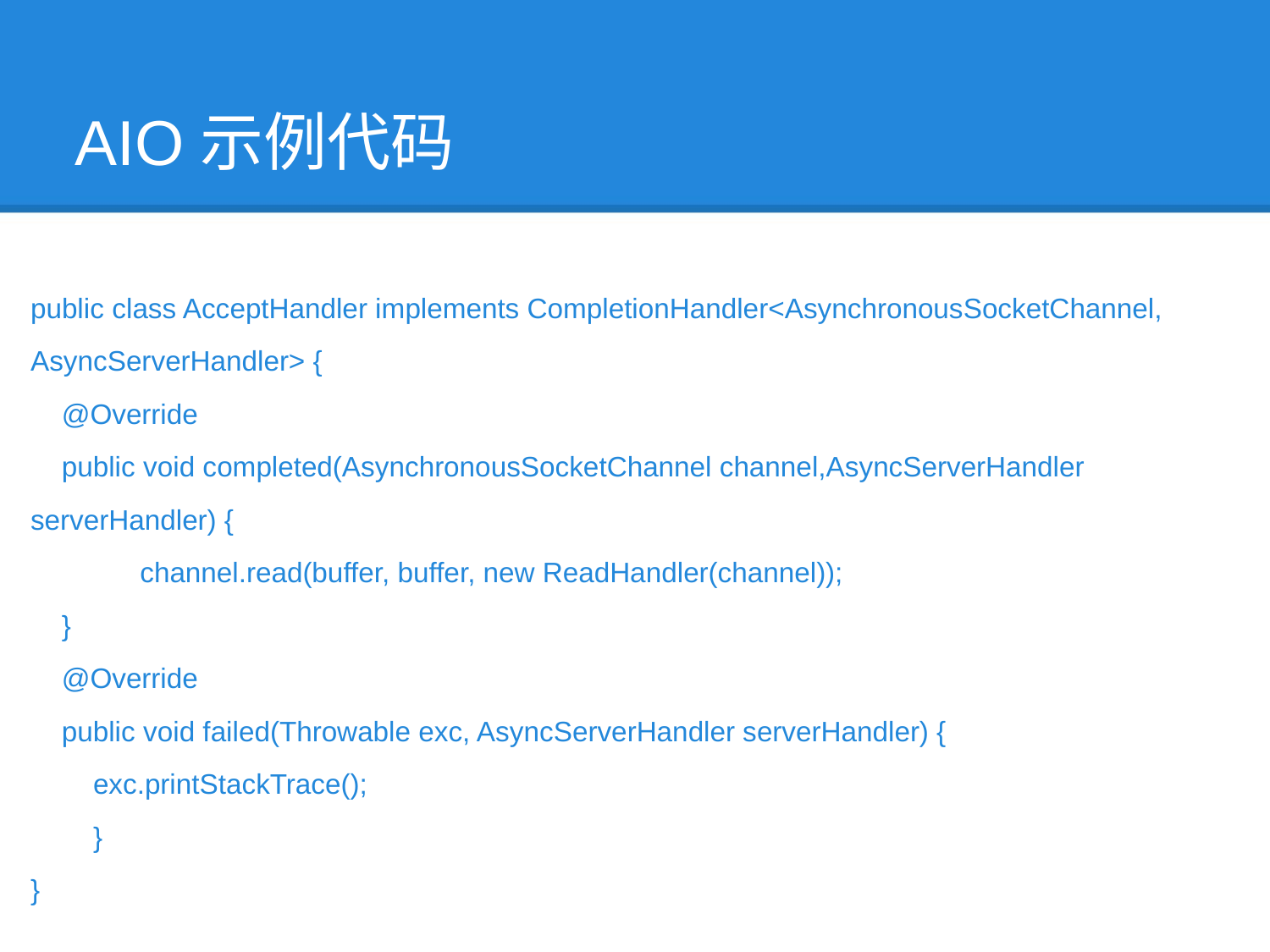

AIO示例代码
public class AcceptHandler implements CompletionHandler<AsynchronousSocketChannel, AsyncServerHandler> {
    @Override
    public void completed(AsynchronousSocketChannel channel,AsyncServerHandler serverHandler) {
              channel.read(buffer, buffer, new ReadHandler(channel));
    }
    @Override
    public void failed(Throwable exc, AsyncServerHandler serverHandler) {
        exc.printStackTrace();
        }
}